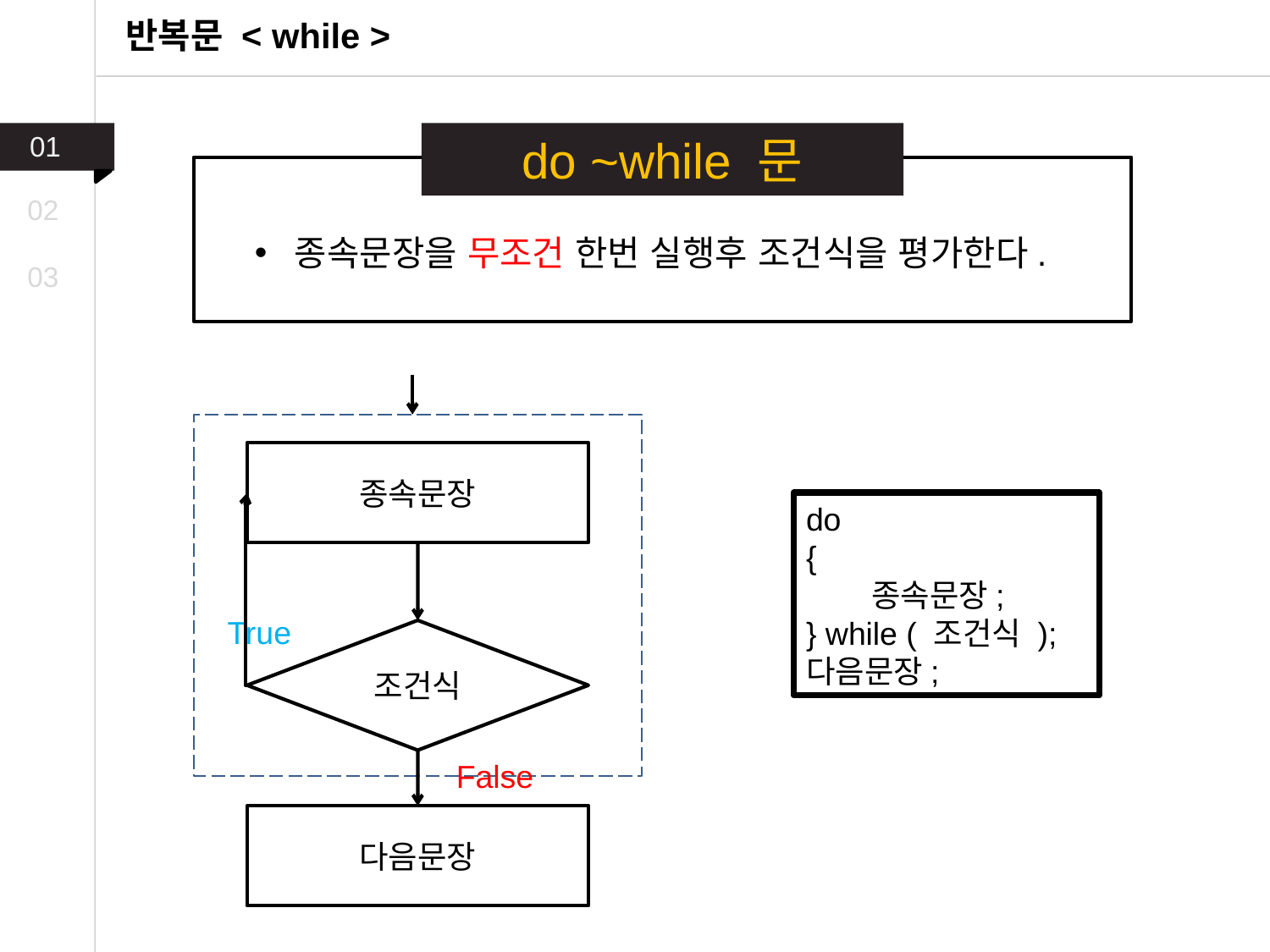

반복문 < while >
01

do ~while 문

02
종속문장을 무조건 한번 실행후 조건식을 평가한다.
03

종속문장
do
{
        종속문장;
} while ( 조건식 );
다음문장;
True
조건식
False
다음문장